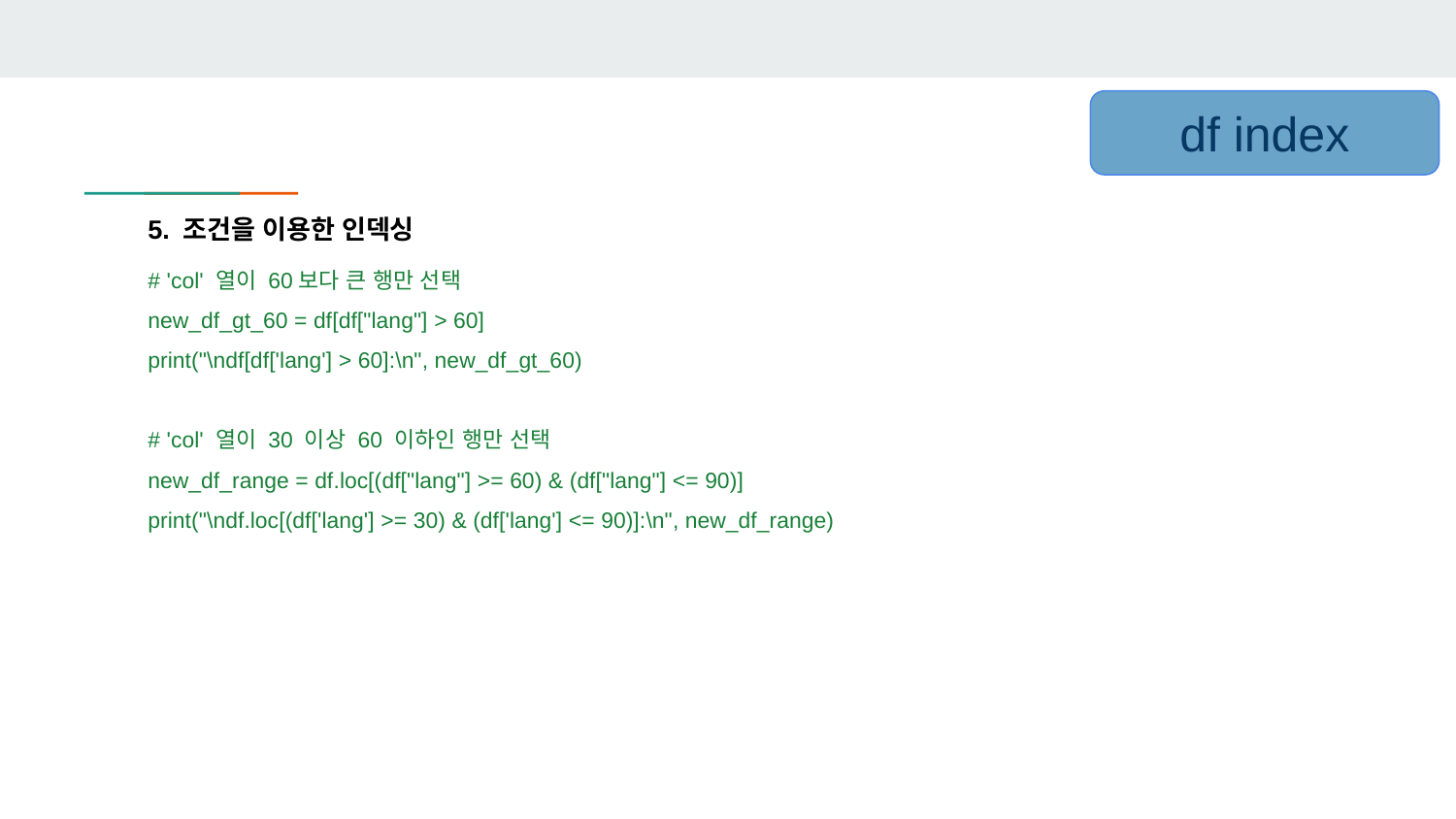

df index
5. 조건을 이용한 인덱싱
# 'col' 열이 60보다 큰 행만 선택
new_df_gt_60 = df[df["lang"] > 60]
print("\ndf[df['lang'] > 60]:\n", new_df_gt_60)

# 'col' 열이 30 이상 60 이하인 행만 선택
new_df_range = df.loc[(df["lang"] >= 60) & (df["lang"] <= 90)]
print("\ndf.loc[(df['lang'] >= 30) & (df['lang'] <= 90)]:\n", new_df_range)